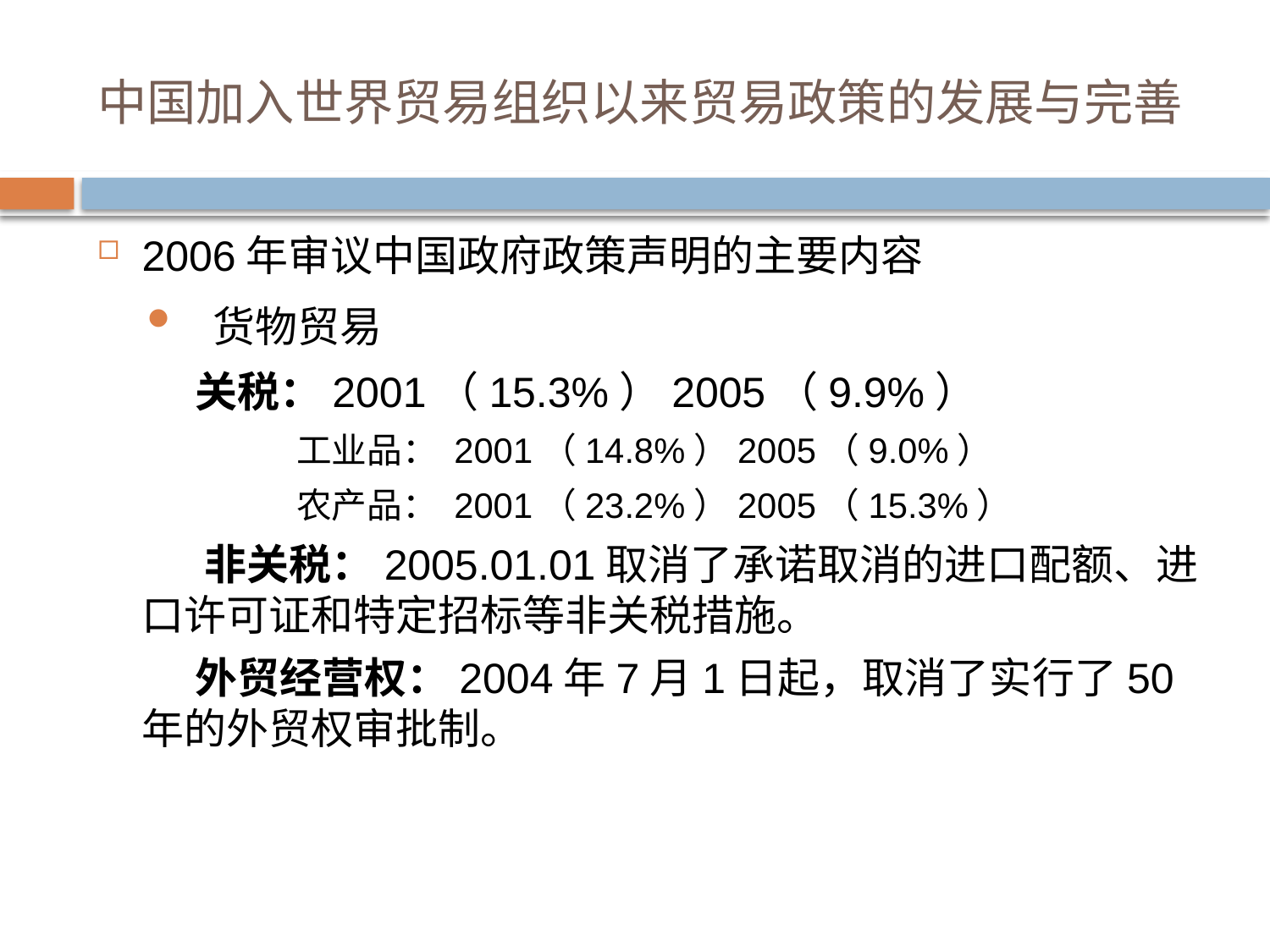

# 中国加入世界贸易组织以来贸易政策的发展与完善
2006年审议中国政府政策声明的主要内容
  货物贸易
    关税：2001（15.3%）2005（9.9%）
                  工业品： 2001（14.8%）2005（9.0%）
                  农产品： 2001（23.2%）2005（15.3%）
     非关税：2005.01.01取消了承诺取消的进口配额、进口许可证和特定招标等非关税措施。
    外贸经营权：2004年7月1日起，取消了实行了50年的外贸权审批制。